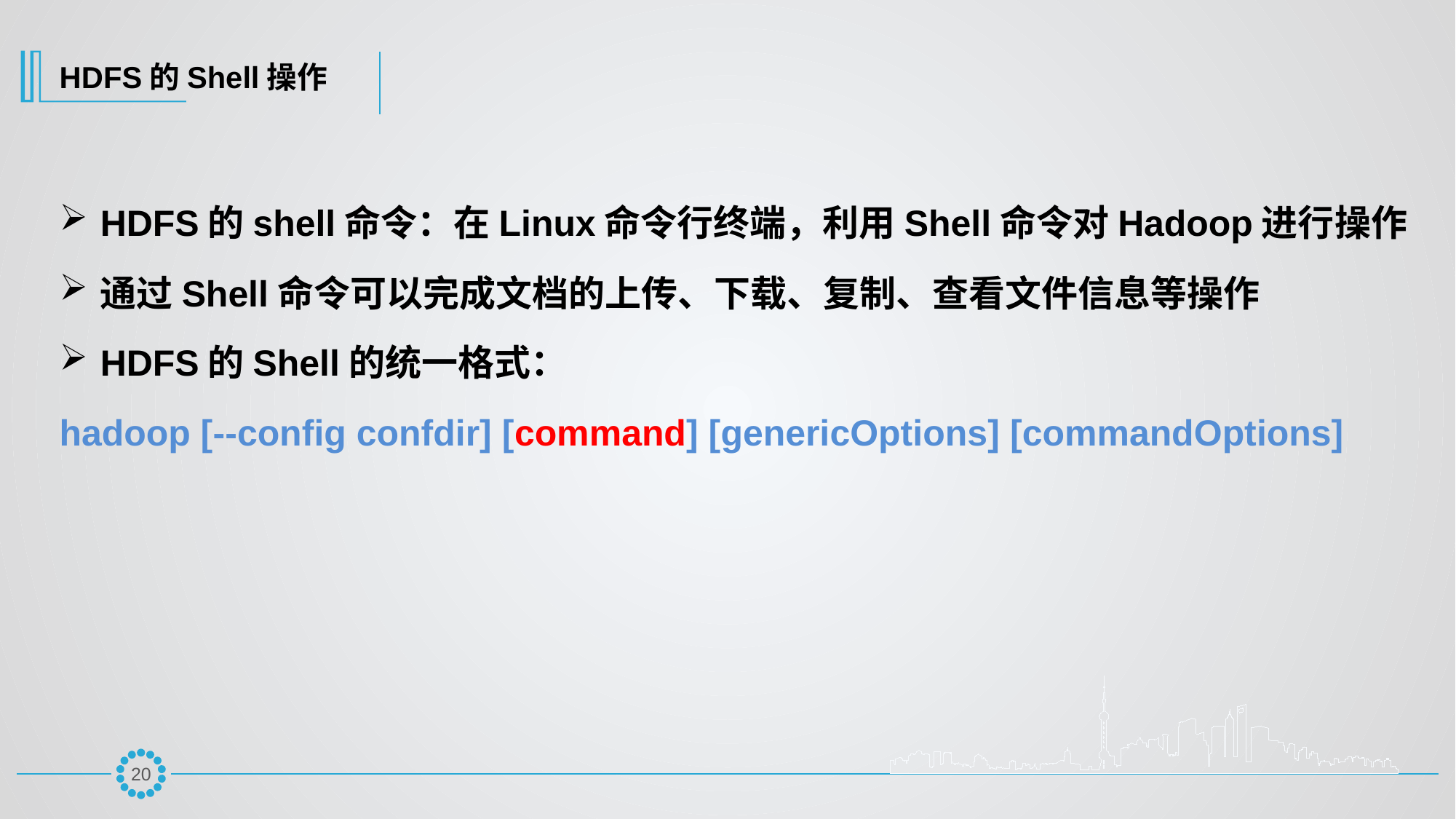

HDFS的Shell操作
HDFS的shell命令：在Linux命令行终端，利用Shell命令对Hadoop进行操作
通过Shell命令可以完成文档的上传、下载、复制、查看文件信息等操作
HDFS的Shell的统一格式：
hadoop [--config confdir] [command] [genericOptions] [commandOptions]
20